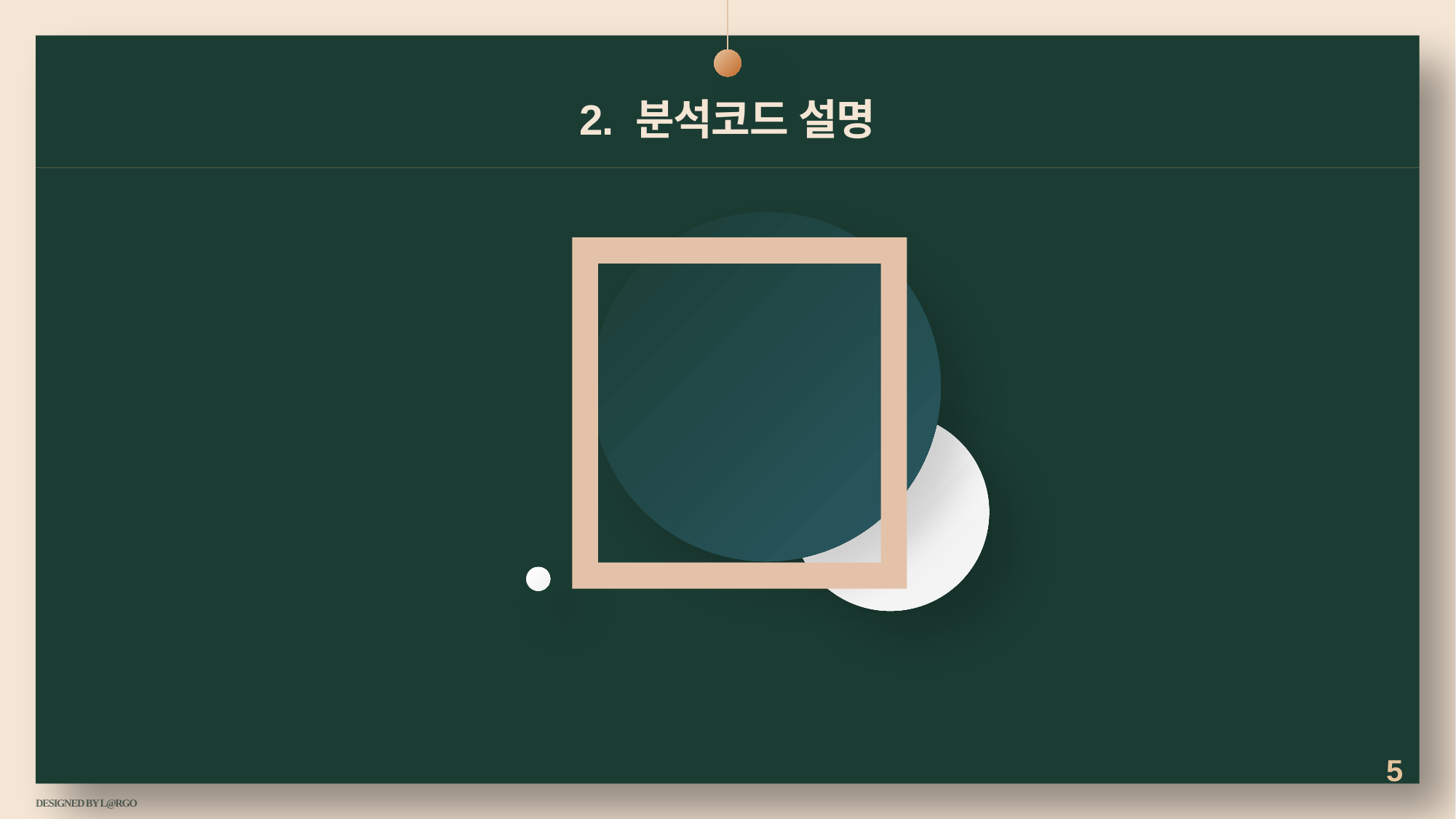

# 2. 분석코드 설명

I love you the more in that I believe you had liked me
for my own sake and for nothing else.

John Keats
5
DESIGNED BY L@RGO